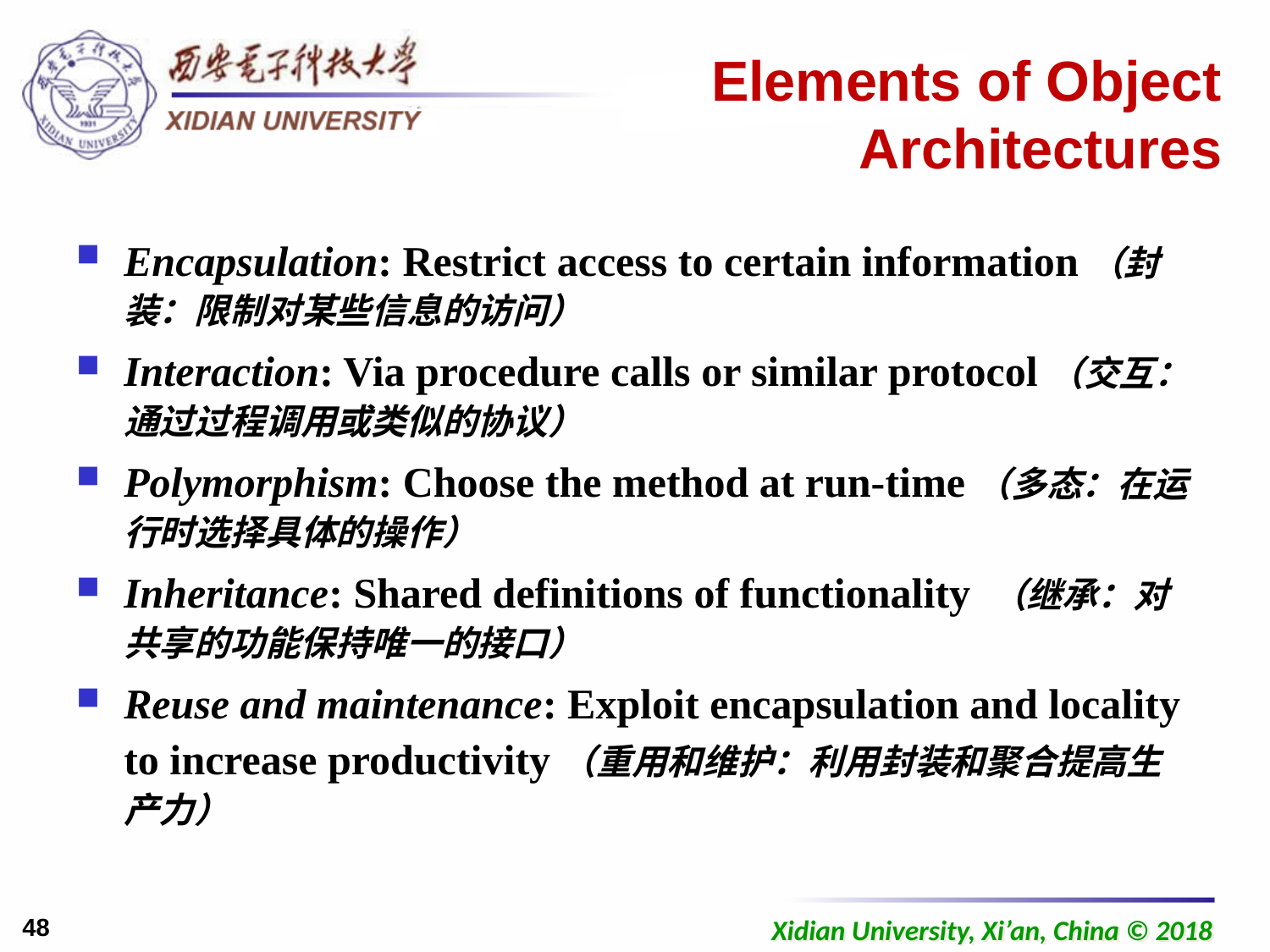

# Elements of Object Architectures
Encapsulation: Restrict access to certain information（封装：限制对某些信息的访问）
Interaction: Via procedure calls or similar protocol（交互：通过过程调用或类似的协议）
Polymorphism: Choose the method at run-time（多态：在运行时选择具体的操作）
Inheritance: Shared definitions of functionality （继承：对共享的功能保持唯一的接口）
Reuse and maintenance: Exploit encapsulation and locality to increase productivity（重用和维护：利用封装和聚合提高生产力）